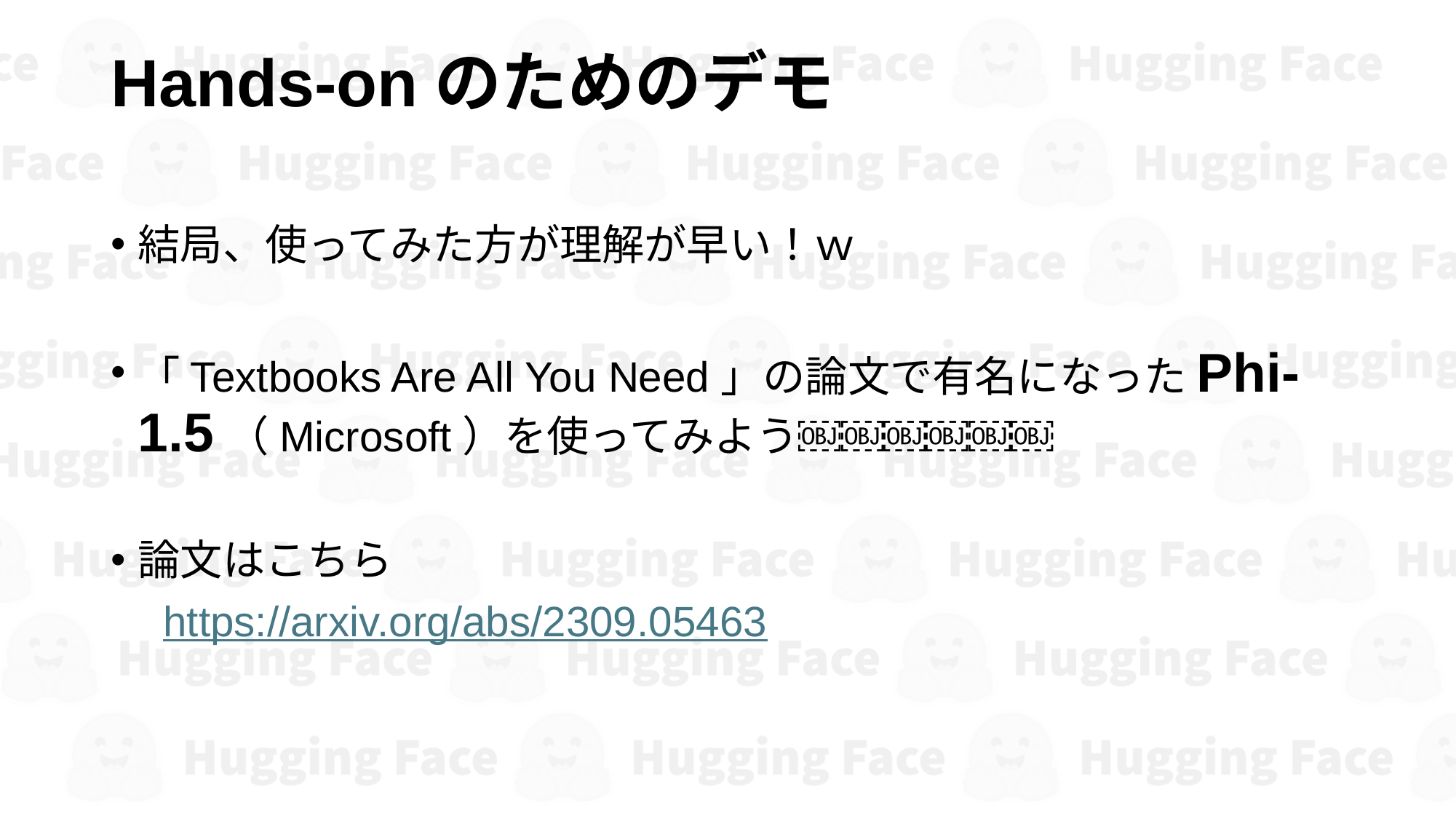

# Hands-onのためのデモ
結局、使ってみた方が理解が早い！ｗ

「Textbooks Are All You Need」の論文で有名になったPhi-1.5（Microsoft）を使ってみよう￼￼￼￼￼￼

論文はこちら
　https://arxiv.org/abs/2309.05463